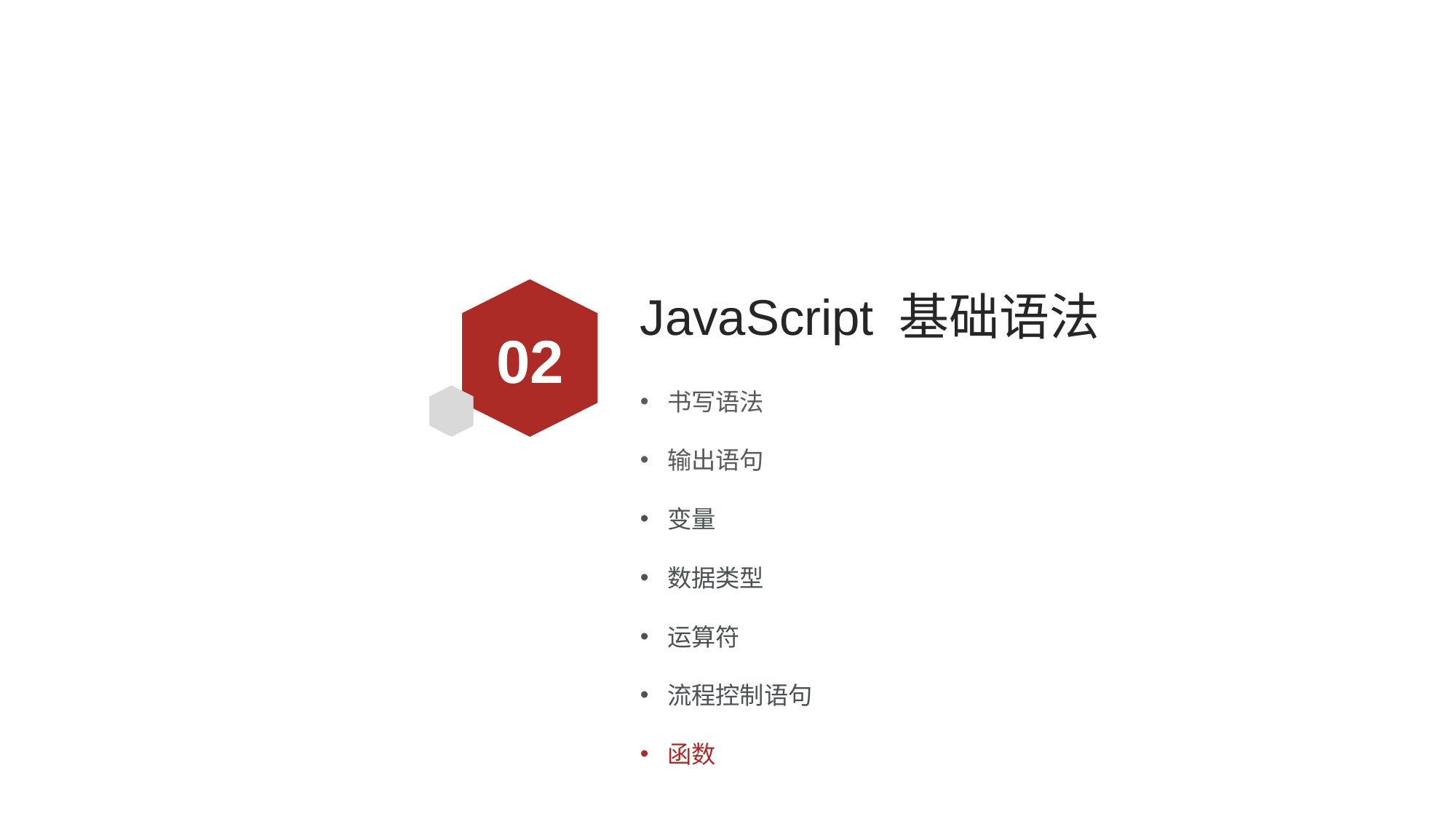

# JavaScript 基础语法
02
书写语法
输出语句
变量
数据类型
运算符
流程控制语句
函数